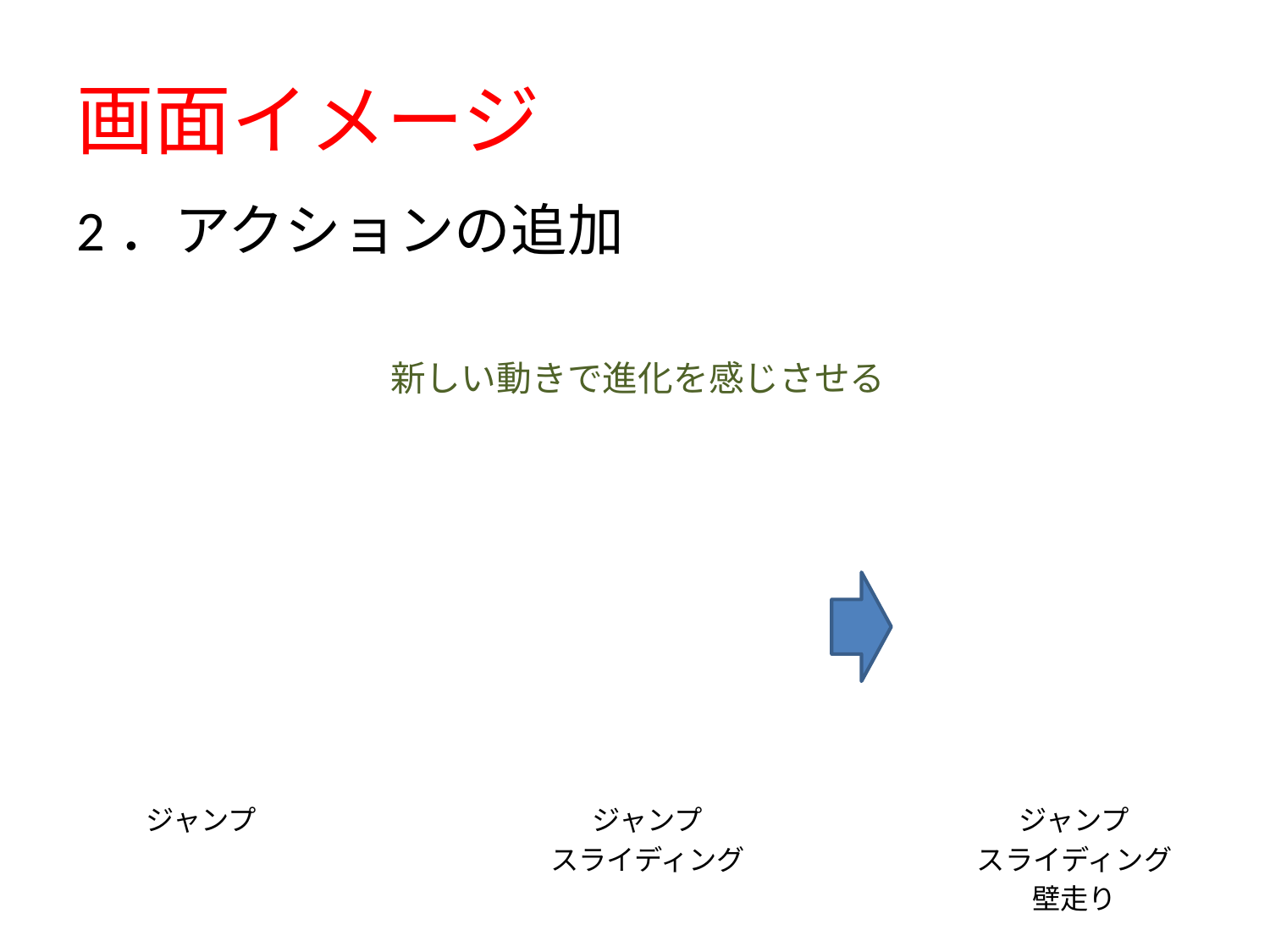

# 画面イメージ
2．アクションの追加
新しい動きで進化を感じさせる

ジャンプ
ジャンプ
スライディング
ジャンプ
スライディング
壁走り